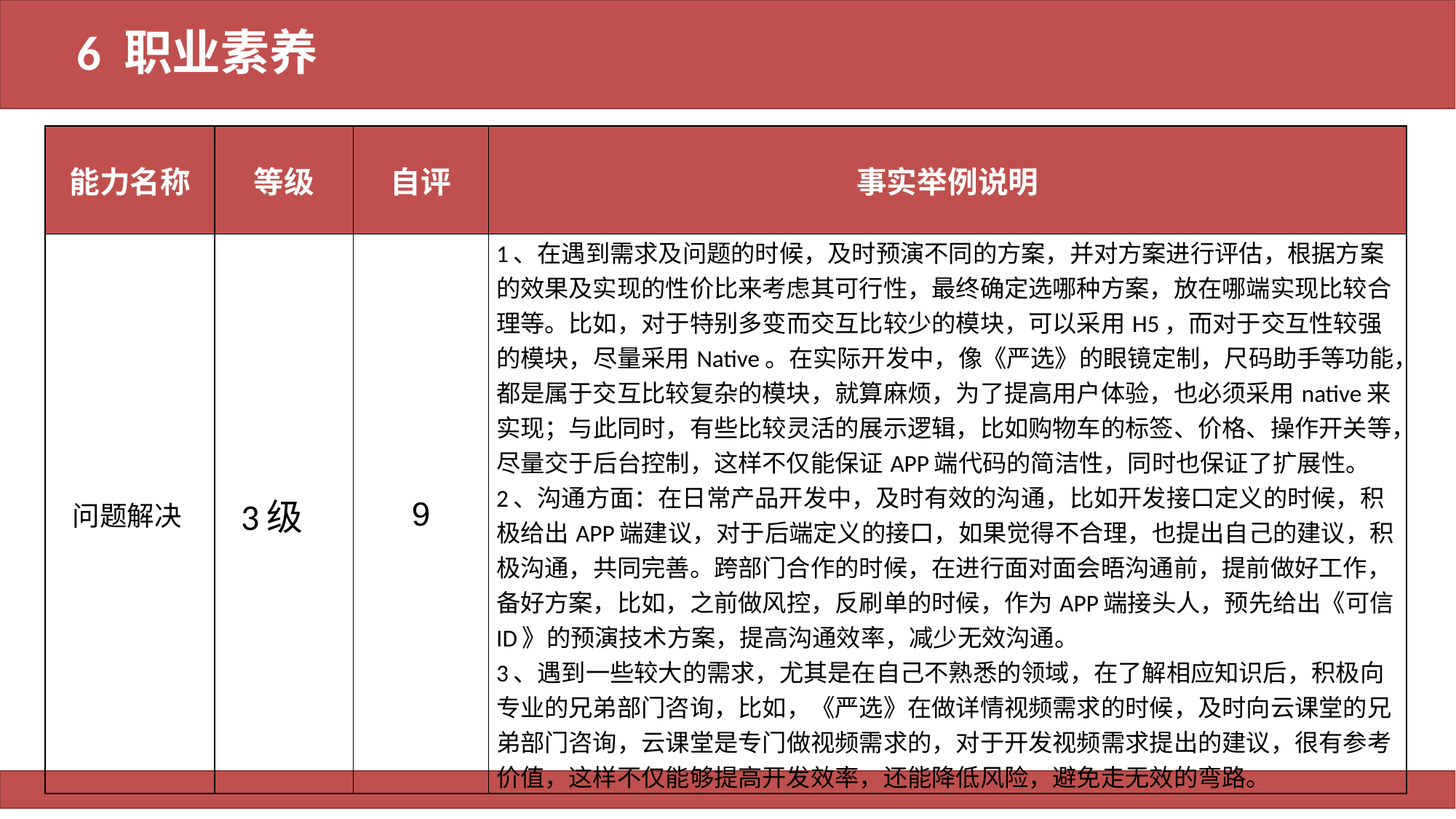

# 6 职业素养
| 能力名称 | 等级 | 自评 | 事实举例说明 |
| --- | --- | --- | --- |
| 问题解决 | 3级 | 9 | 1、在遇到需求及问题的时候，及时预演不同的方案，并对方案进行评估，根据方案的效果及实现的性价比来考虑其可行性，最终确定选哪种方案，放在哪端实现比较合理等。比如，对于特别多变而交互比较少的模块，可以采用H5，而对于交互性较强的模块，尽量采用Native。在实际开发中，像《严选》的眼镜定制，尺码助手等功能，都是属于交互比较复杂的模块，就算麻烦，为了提高用户体验，也必须采用native来实现；与此同时，有些比较灵活的展示逻辑，比如购物车的标签、价格、操作开关等，尽量交于后台控制，这样不仅能保证APP端代码的简洁性，同时也保证了扩展性。 2、沟通方面：在日常产品开发中，及时有效的沟通，比如开发接口定义的时候，积极给出APP端建议，对于后端定义的接口，如果觉得不合理，也提出自己的建议，积极沟通，共同完善。跨部门合作的时候，在进行面对面会晤沟通前，提前做好工作，备好方案，比如，之前做风控，反刷单的时候，作为APP端接头人，预先给出《可信ID》的预演技术方案，提高沟通效率，减少无效沟通。 3、遇到一些较大的需求，尤其是在自己不熟悉的领域，在了解相应知识后，积极向专业的兄弟部门咨询，比如，《严选》在做详情视频需求的时候，及时向云课堂的兄弟部门咨询，云课堂是专门做视频需求的，对于开发视频需求提出的建议，很有参考价值，这样不仅能够提高开发效率，还能降低风险，避免走无效的弯路。 |